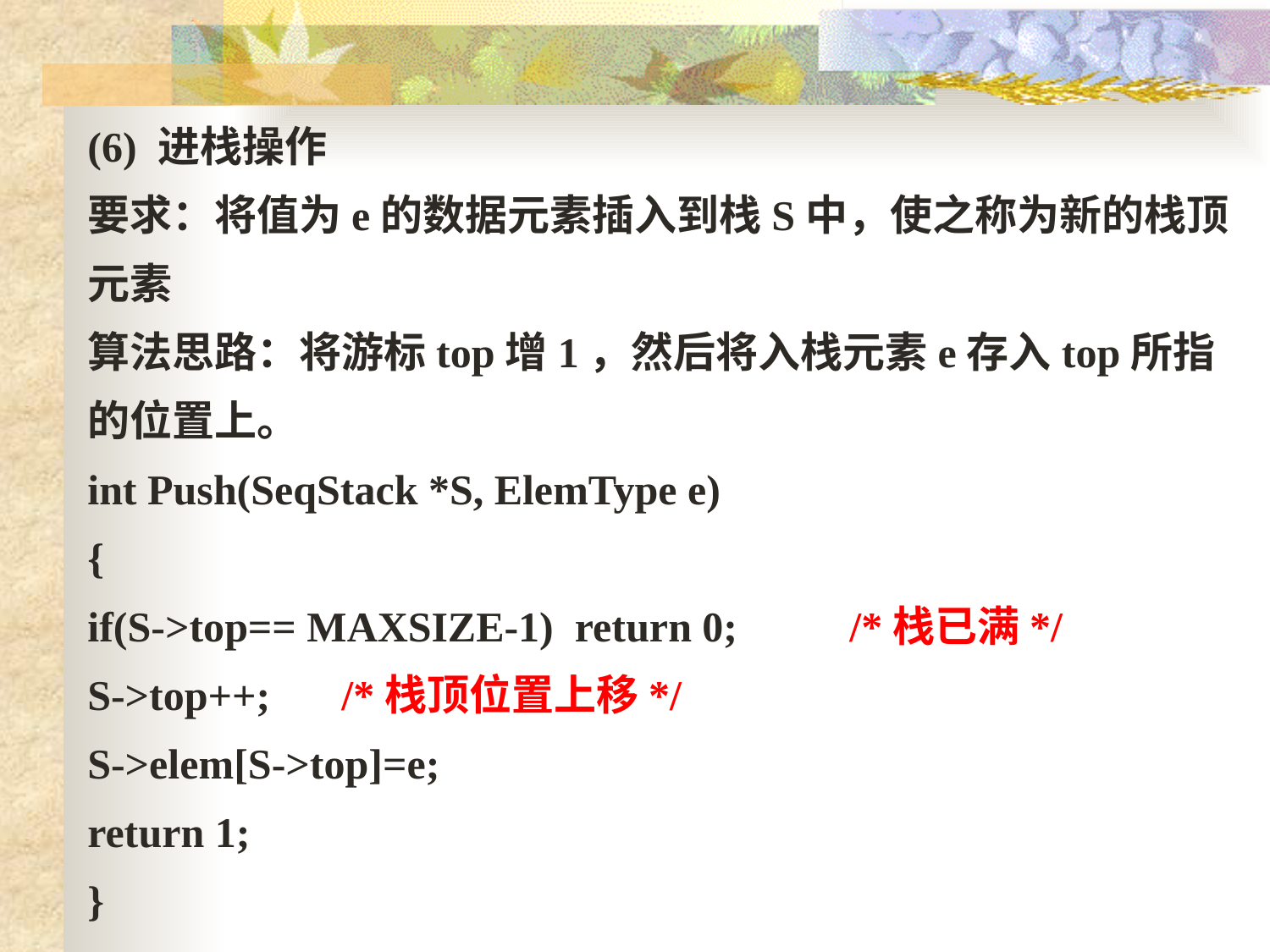

(6) 进栈操作
要求：将值为e的数据元素插入到栈S中，使之称为新的栈顶元素
算法思路：将游标top增1，然后将入栈元素e存入top所指的位置上。
int Push(SeqStack *S, ElemType e)
{
if(S->top== MAXSIZE-1)  return 0;	/*栈已满*/
S->top++;	/*栈顶位置上移*/
S->elem[S->top]=e;
return 1;
}